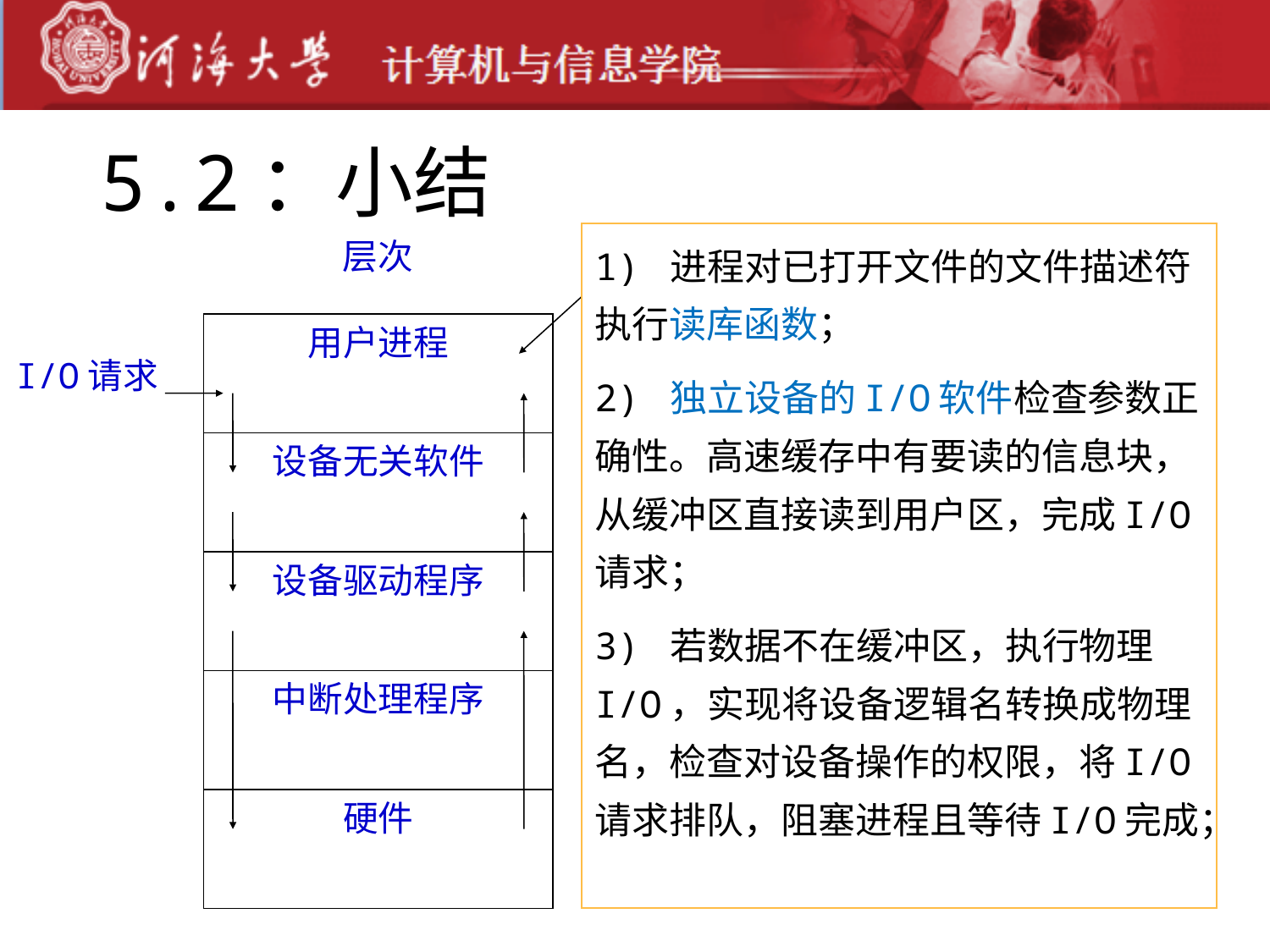

# 5.2：小结
1) 进程对已打开文件的文件描述符执行读库函数；
2) 独立设备的I/O软件检查参数正确性。高速缓存中有要读的信息块，从缓冲区直接读到用户区，完成I/O请求；
3) 若数据不在缓冲区，执行物理I/O，实现将设备逻辑名转换成物理名，检查对设备操作的权限，将I/O请求排队，阻塞进程且等待I/O完成；
层次
I/O应答
I/O功能

用户进程
进行I/O调用；格式化I/O；SPOOLING

设备无关软件
命名；保护；阻塞；缓冲；分配

设备驱动程序
建立设备寄存器；检查状态

中断处理程序
当I/O结束时，唤醒驱动程序
硬件
执行I/O操作
I/O请求